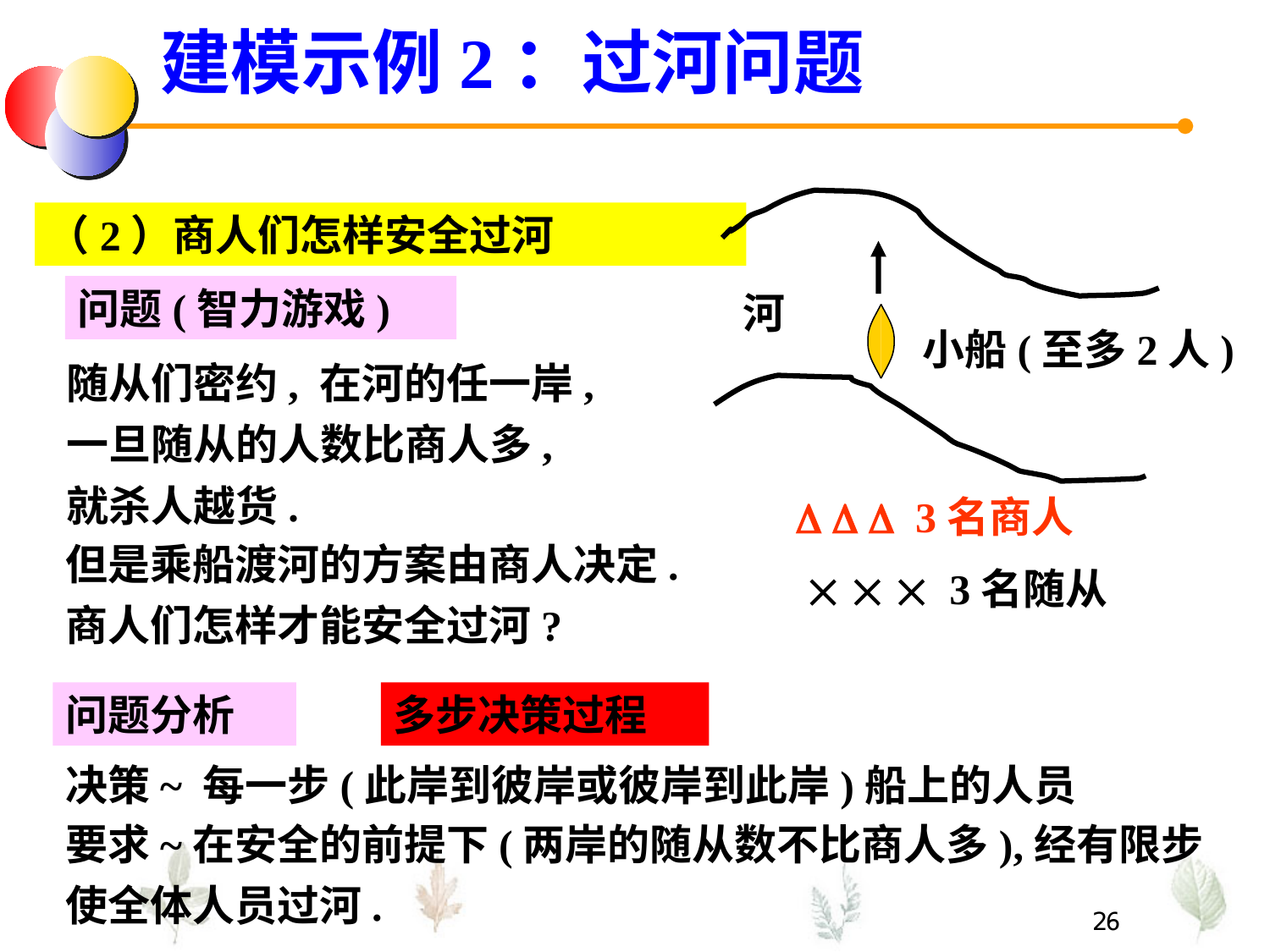

建模示例2：过河问题

河

小船(至多2人)

（2）商人们怎样安全过河
问题(智力游戏)
随从们密约, 在河的任一岸, 一旦随从的人数比商人多, 就杀人越货.
Δ Δ Δ  3名商人
 × × ×  3名随从
但是乘船渡河的方案由商人决定.商人们怎样才能安全过河?
问题分析
多步决策过程
决策~ 每一步(此岸到彼岸或彼岸到此岸)船上的人员
要求~在安全的前提下(两岸的随从数不比商人多),经有限步使全体人员过河.
26